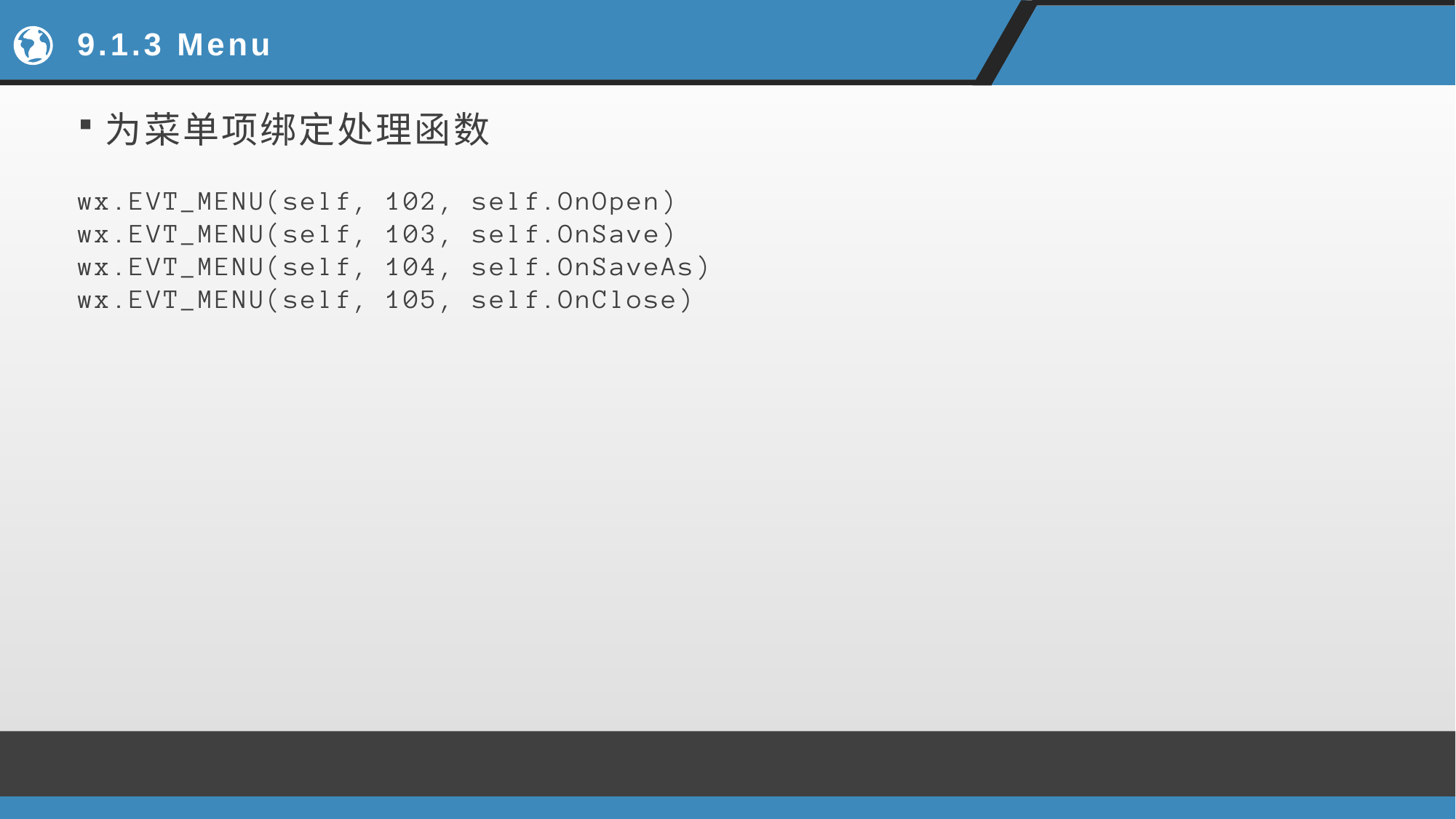

# 9.1.3 Menu

为菜单项绑定处理函数

wx.EVT_MENU(self, 102, self.OnOpen)
wx.EVT_MENU(self, 103, self.OnSave)
wx.EVT_MENU(self, 104, self.OnSaveAs)
wx.EVT_MENU(self, 105, self.OnClose)